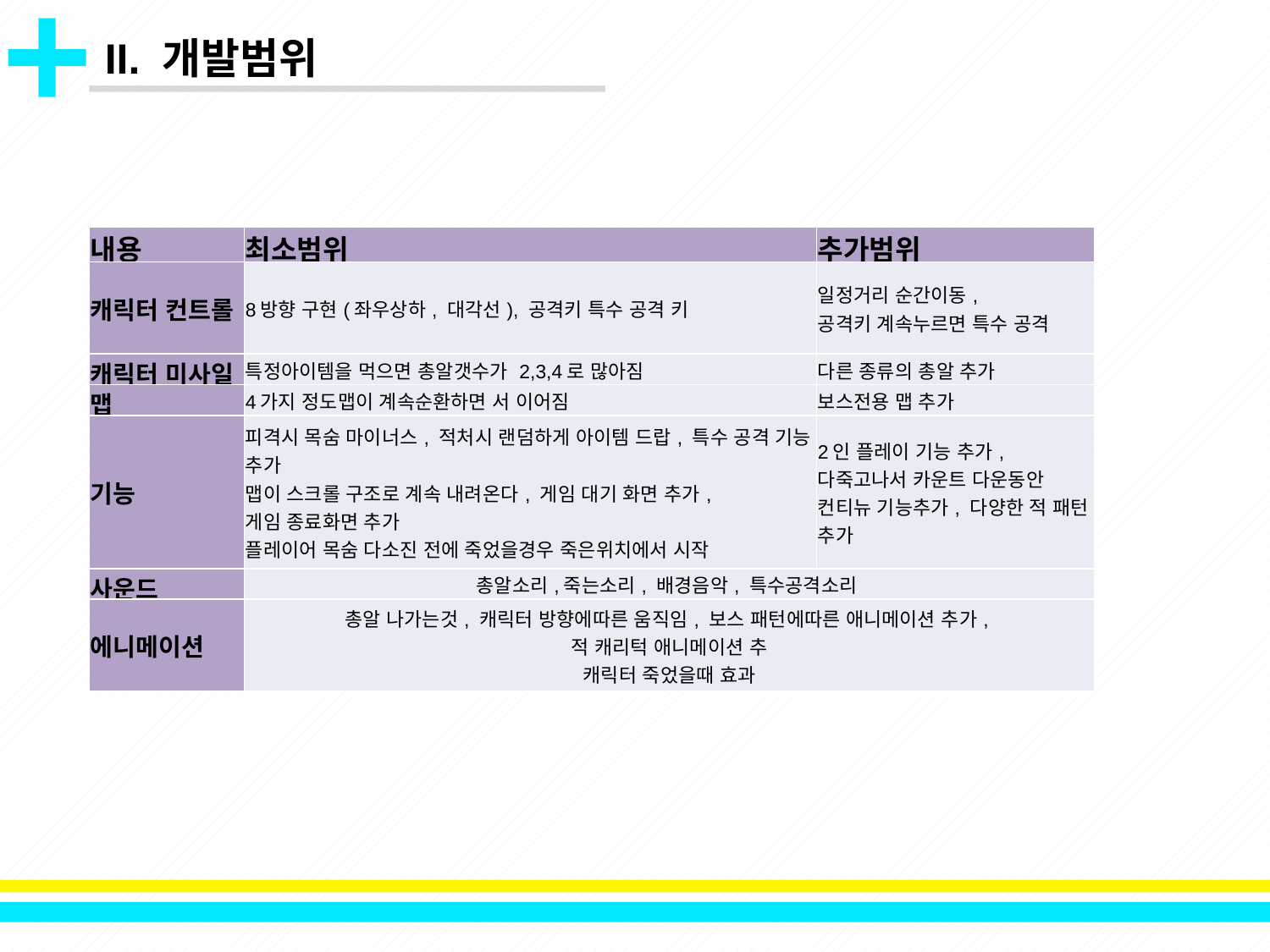

+
II. 개발범위

| 내용 | 최소범위 | 추가범위 |
| --- | --- | --- |
| 캐릭터 컨트롤 | 8방향 구현(좌우상하, 대각선), 공격키 특수 공격 키 | 일정거리 순간이동, 공격키 계속누르면 특수 공격 |
| 캐릭터 미사일 | 특정아이템을 먹으면 총알갯수가 2,3,4로 많아짐 | 다른 종류의 총알 추가 |
| 맵 | 4가지 정도맵이 계속순환하면 서 이어짐 | 보스전용 맵 추가 |
| 기능 | 피격시 목숨 마이너스, 적처시 랜덤하게 아이템 드랍, 특수 공격 기능 추가 맵이 스크롤 구조로 계속 내려온다, 게임 대기 화면 추가, 게임 종료화면 추가 플레이어 목숨 다소진 전에 죽었을경우 죽은위치에서 시작 | 2인 플레이 기능 추가, 다죽고나서 카운트 다운동안 컨티뉴 기능추가, 다양한 적 패턴 추가 |
| 사운드 | 총알소리,죽는소리, 배경음악, 특수공격소리 |  |
| 에니메이션 | 총알 나가는것, 캐릭터 방향에따른 움직임, 보스 패턴에따른 애니메이션 추가, 적 캐리턱 애니메이션 추 캐릭터 죽었을때 효과 |  |